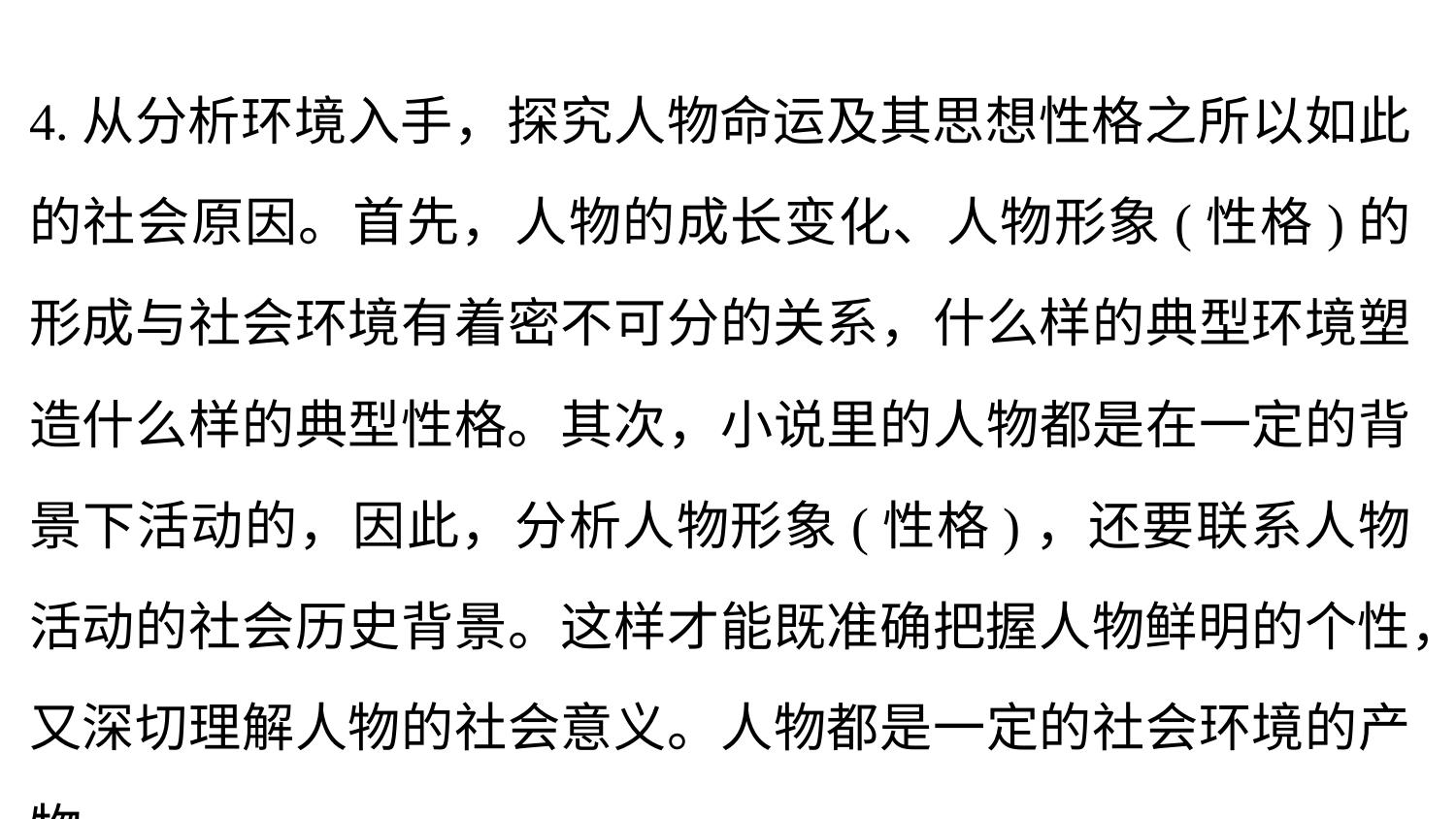

4.从分析环境入手，探究人物命运及其思想性格之所以如此的社会原因。首先，人物的成长变化、人物形象(性格)的形成与社会环境有着密不可分的关系，什么样的典型环境塑造什么样的典型性格。其次，小说里的人物都是在一定的背景下活动的，因此，分析人物形象(性格)，还要联系人物活动的社会历史背景。这样才能既准确把握人物鲜明的个性，又深切理解人物的社会意义。人物都是一定的社会环境的产物，